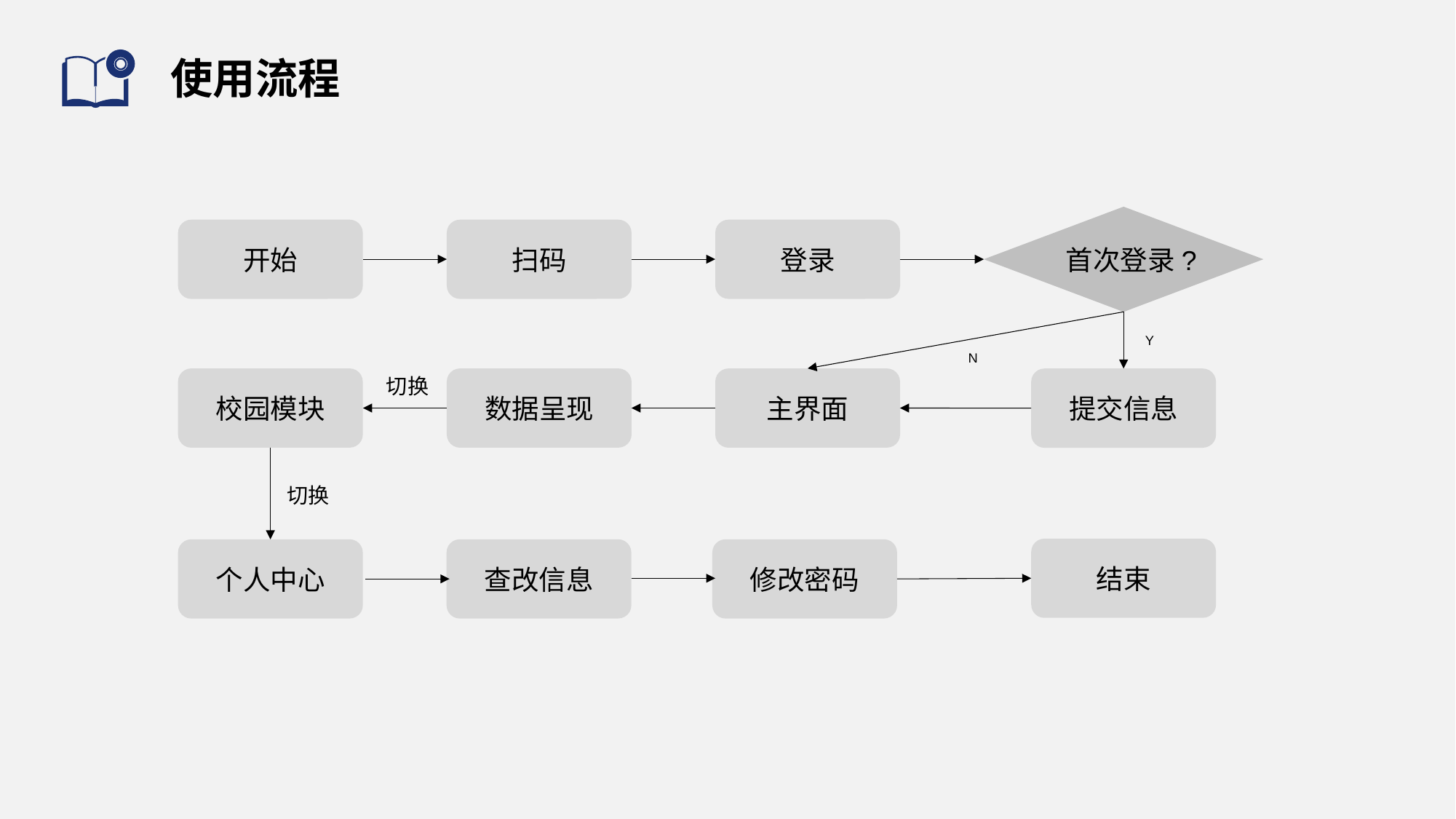

# 使用流程
首次登录?
扫码
登录
开始
Y
切换
N
校园模块
数据呈现
主界面
提交信息
切换

结束
修改密码
查改信息
个人中心